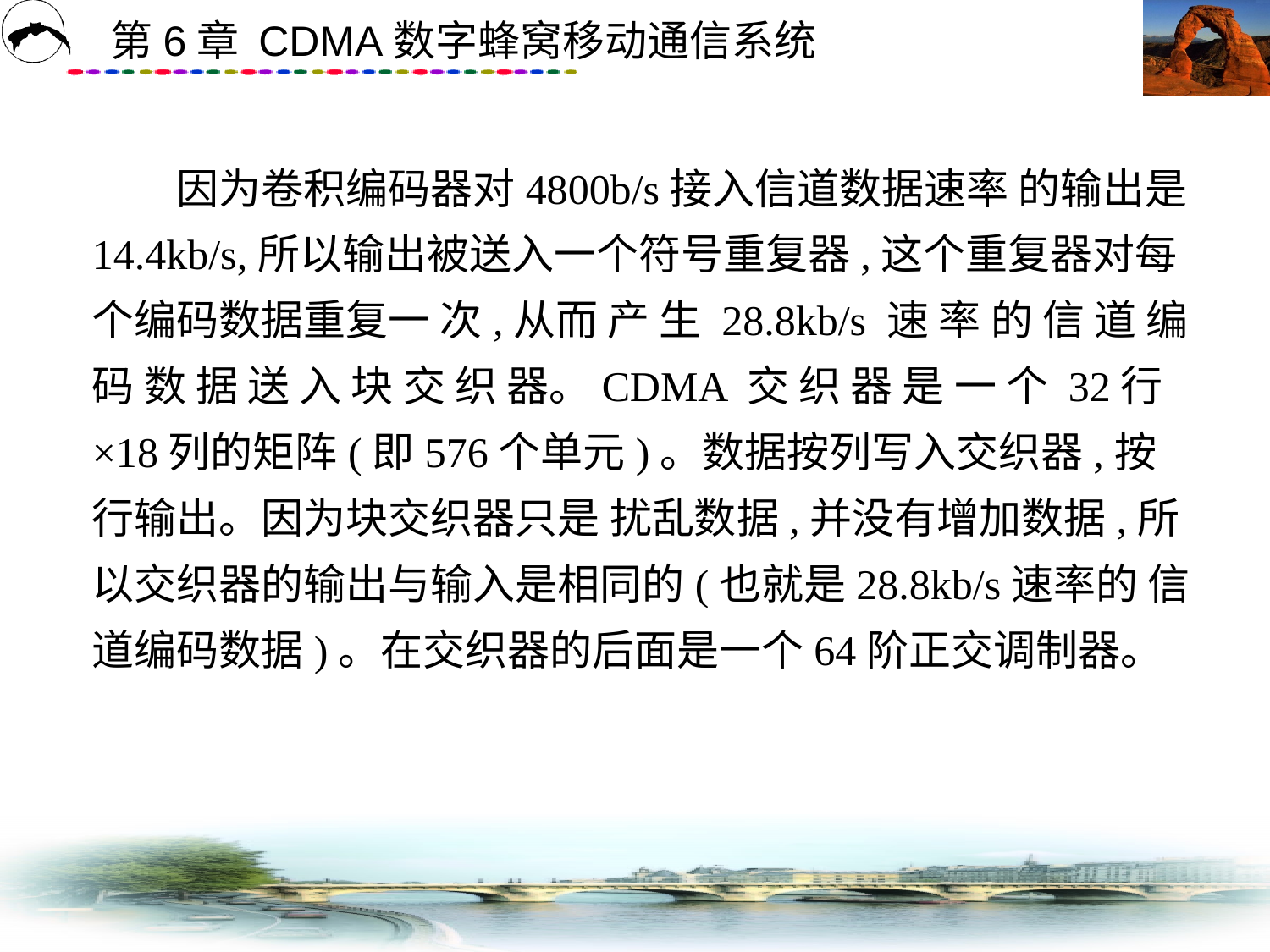

# 因为卷积编码器对4800b/s接入信道数据速率 的输出是14.4kb/s,所以输出被送入一个符号重复器,这个重复器对每个编码数据重复一 次,从而 产 生 28.8kb/s 速 率 的 信 道 编 码 数 据 送 入 块 交 织 器。CDMA 交 织 器 是 一 个 32行×18列的矩阵(即576个单元)。数据按列写入交织器,按行输出。因为块交织器只是 扰乱数据,并没有增加数据,所以交织器的输出与输入是相同的(也就是28.8kb/s速率的 信道编码数据)。在交织器的后面是一个64阶正交调制器。